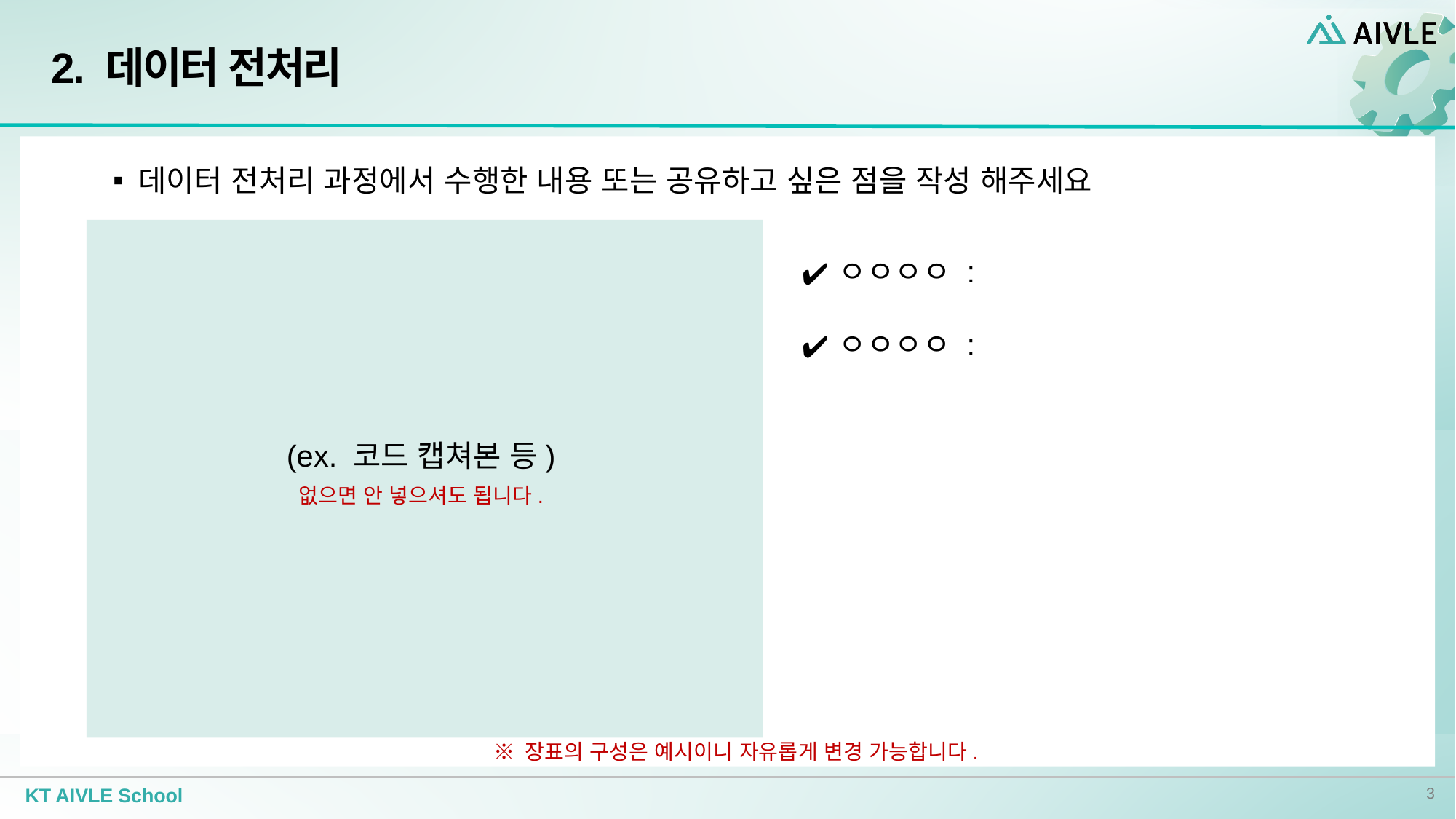

# 2. 데이터 전처리
데이터 전처리 과정에서 수행한 내용 또는 공유하고 싶은 점을 작성 해주세요

ㅇㅇㅇㅇ :
ㅇㅇㅇㅇ :
(ex. 코드 캡쳐본 등)
없으면 안 넣으셔도 됩니다.
※ 장표의 구성은 예시이니 자유롭게 변경 가능합니다.